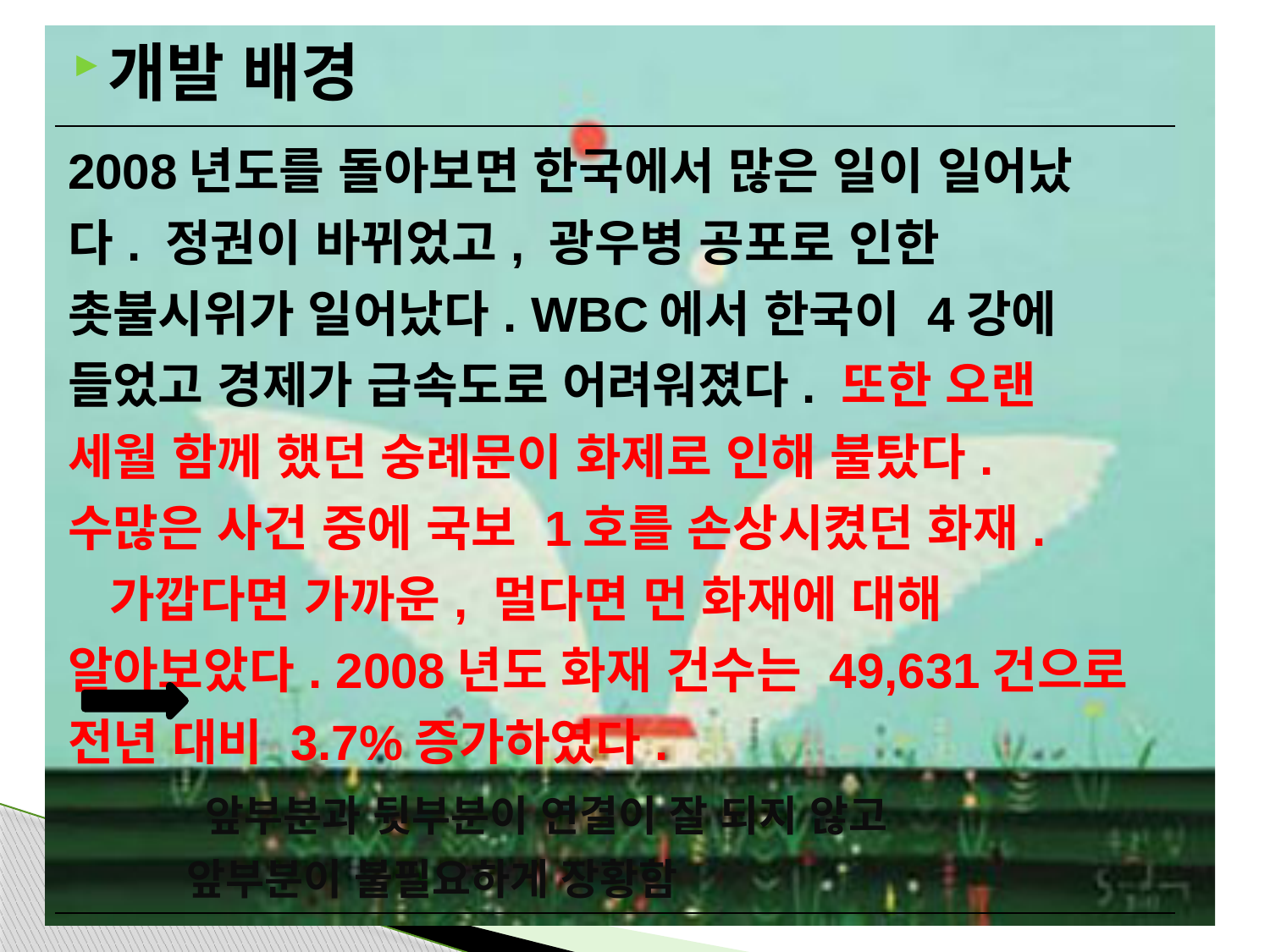

개발 배경

#
| 2008년도를 돌아보면 한국에서 많은 일이 일어났다. 정권이 바뀌었고, 광우병 공포로 인한 촛불시위가 일어났다. WBC에서 한국이 4강에 들었고 경제가 급속도로 어려워졌다. 또한 오랜 세월 함께 했던 숭례문이 화제로 인해 불탔다. 수많은 사건 중에 국보 1호를 손상시켰던 화재. 가깝다면 가까운, 멀다면 먼 화재에 대해 알아보았다. 2008년도 화재 건수는 49,631건으로 전년 대비 3.7%증가하였다. 앞부분과 뒷부분이 연결이 잘 되지 않고 앞부분이 불필요하게 장황함 |  |
| --- | --- |